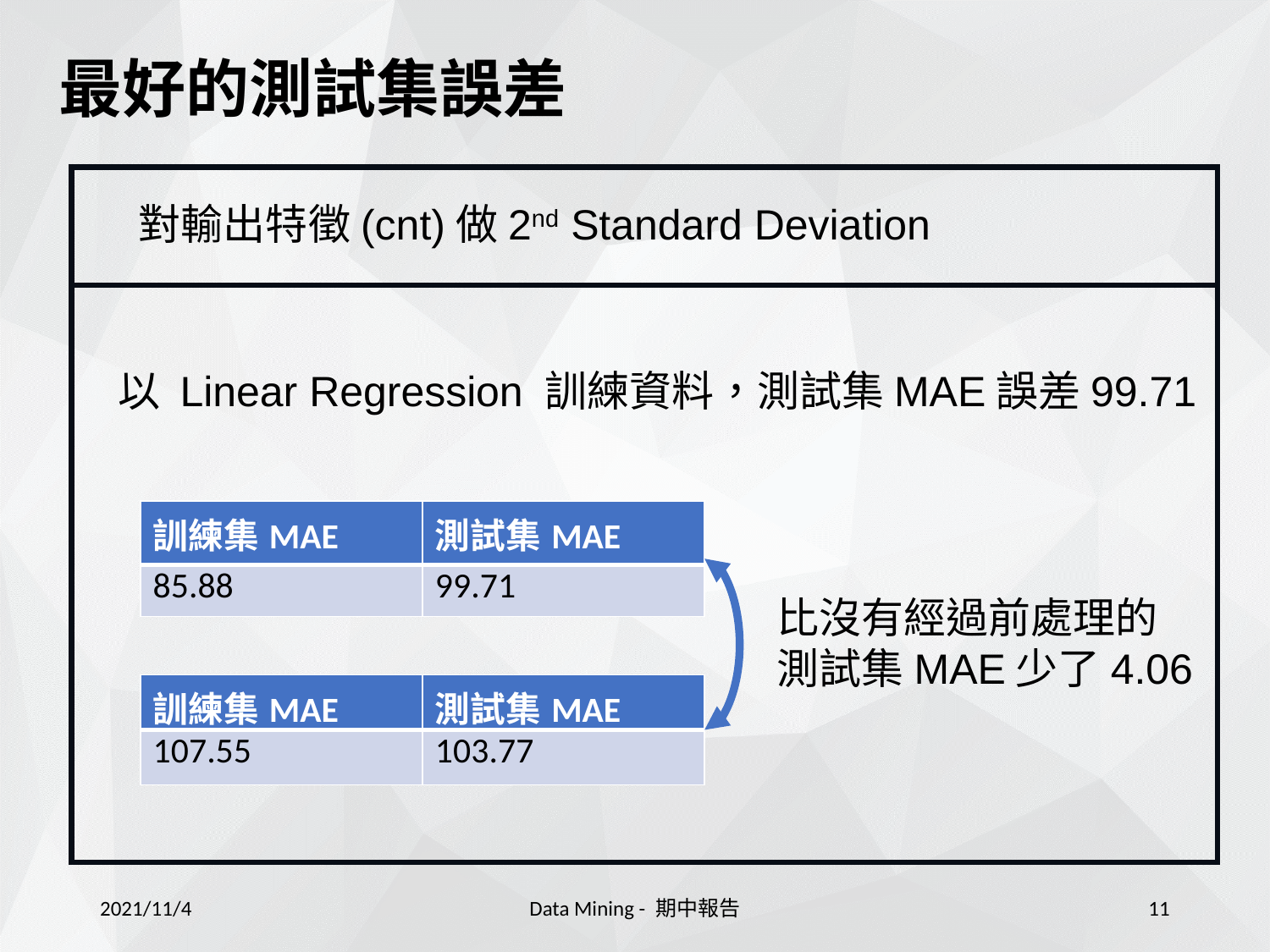

最好的測試集誤差

對輸出特徵(cnt)做2nd Standard Deviation
以 Linear Regression 訓練資料，測試集MAE誤差99.71

| 訓練集MAE | 測試集MAE |
| --- | --- |
| 85.88 | 99.71 |
比沒有經過前處理的
測試集MAE少了4.06
| 訓練集MAE | 測試集MAE |
| --- | --- |
| 107.55 | 103.77 |
2021/11/4
Data Mining - 期中報告
11